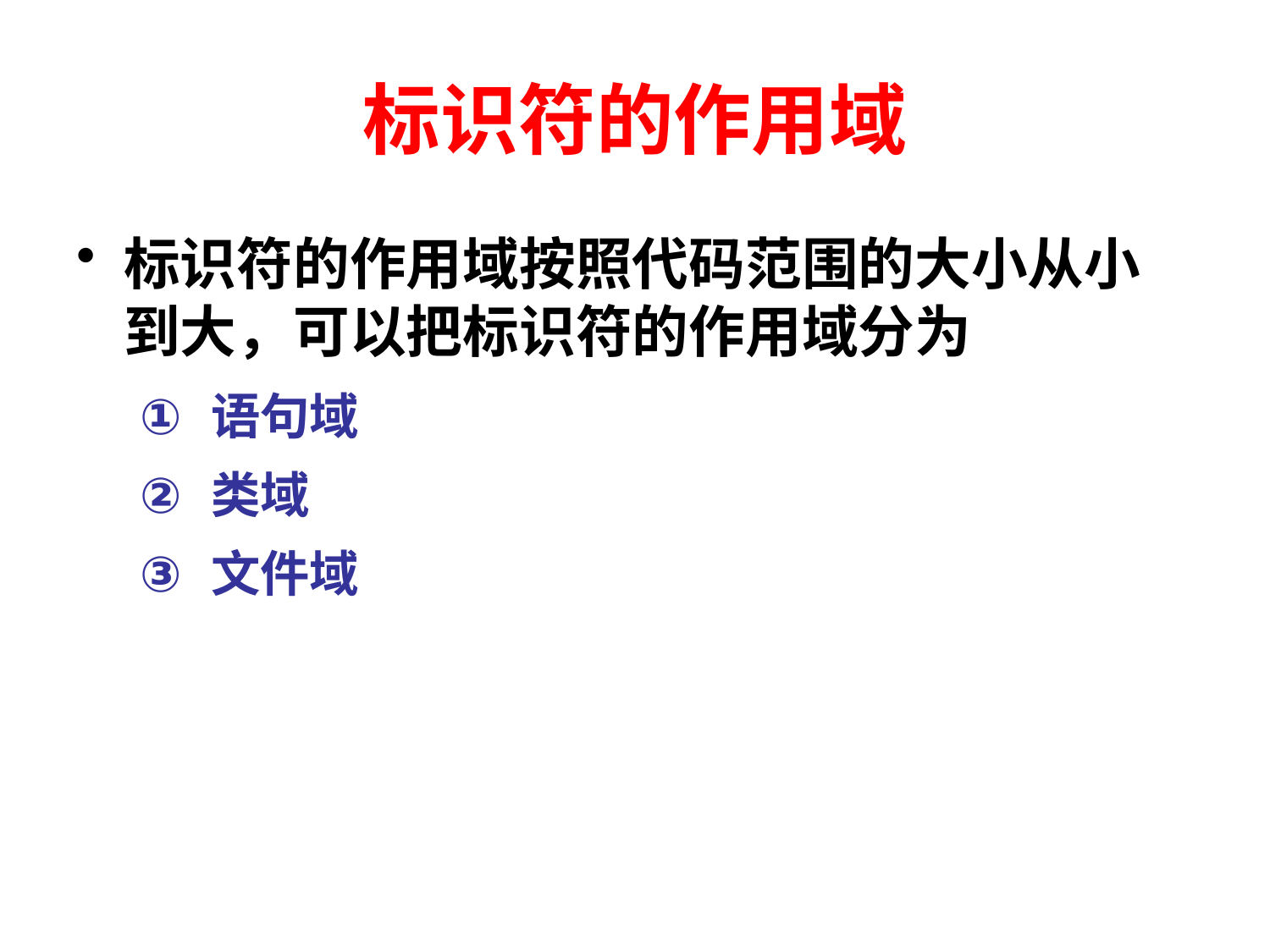

# 标识符的作用域
标识符的作用域按照代码范围的大小从小到大，可以把标识符的作用域分为
语句域
类域
文件域